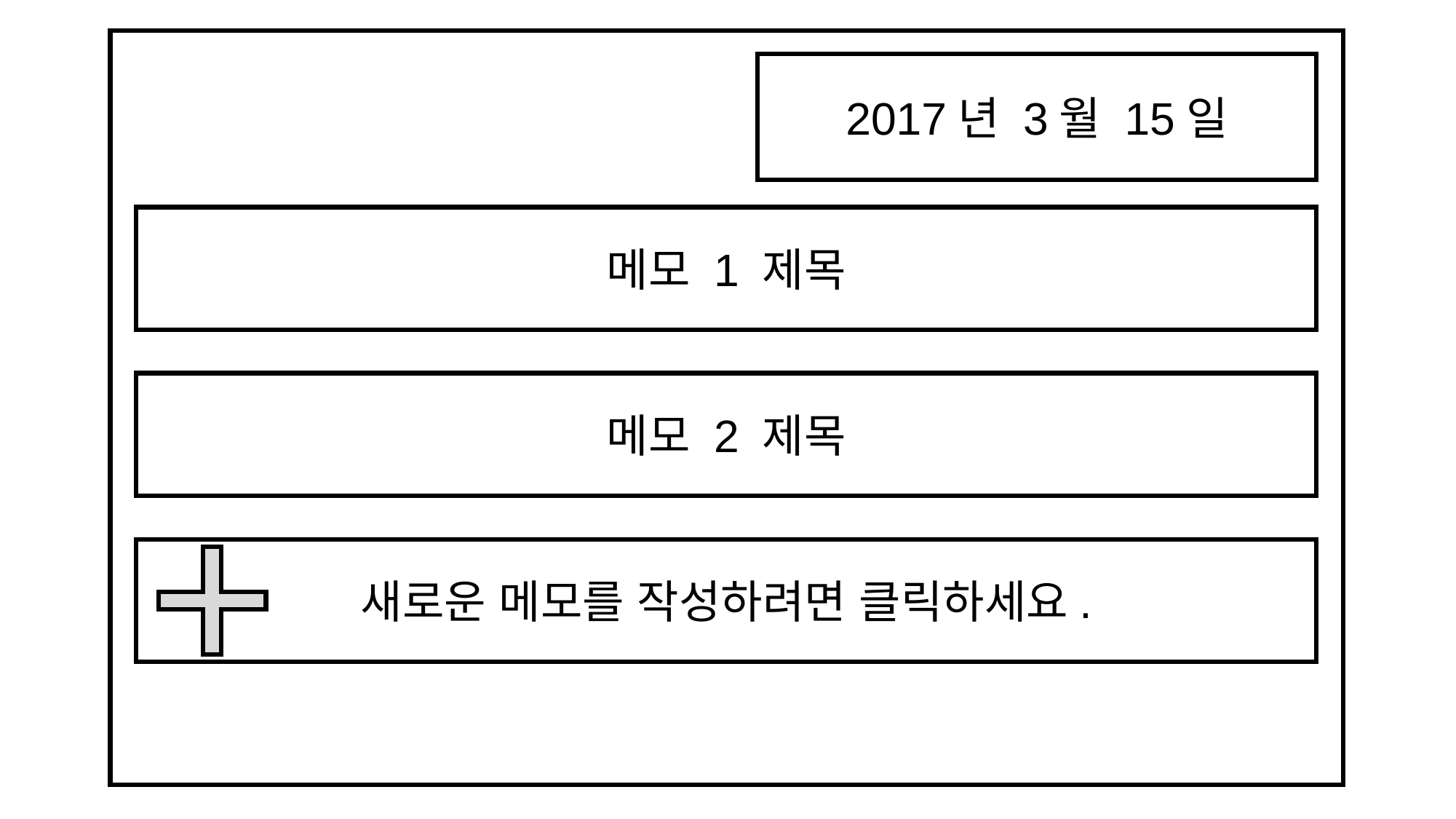

2017년 3월 15일
메모 1 제목
메모 2 제목
새로운 메모를 작성하려면 클릭하세요.